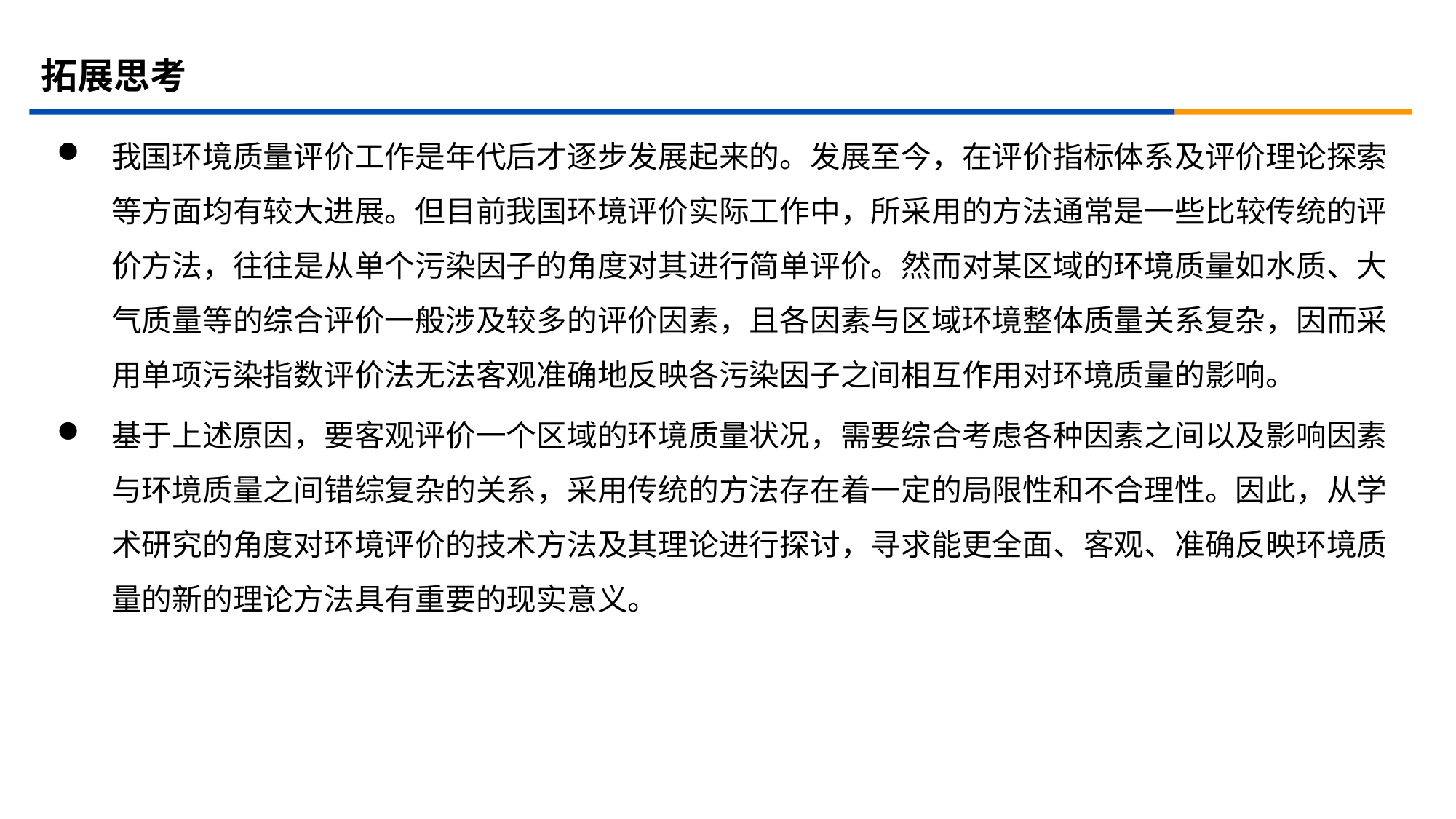

# 拓展思考
我国环境质量评价工作是年代后才逐步发展起来的。发展至今，在评价指标体系及评价理论探索等方面均有较大进展。但目前我国环境评价实际工作中，所采用的方法通常是一些比较传统的评价方法，往往是从单个污染因子的角度对其进行简单评价。然而对某区域的环境质量如水质、大气质量等的综合评价一般涉及较多的评价因素，且各因素与区域环境整体质量关系复杂，因而采用单项污染指数评价法无法客观准确地反映各污染因子之间相互作用对环境质量的影响。
基于上述原因，要客观评价一个区域的环境质量状况，需要综合考虑各种因素之间以及影响因素与环境质量之间错综复杂的关系，采用传统的方法存在着一定的局限性和不合理性。因此，从学术研究的角度对环境评价的技术方法及其理论进行探讨，寻求能更全面、客观、准确反映环境质量的新的理论方法具有重要的现实意义。